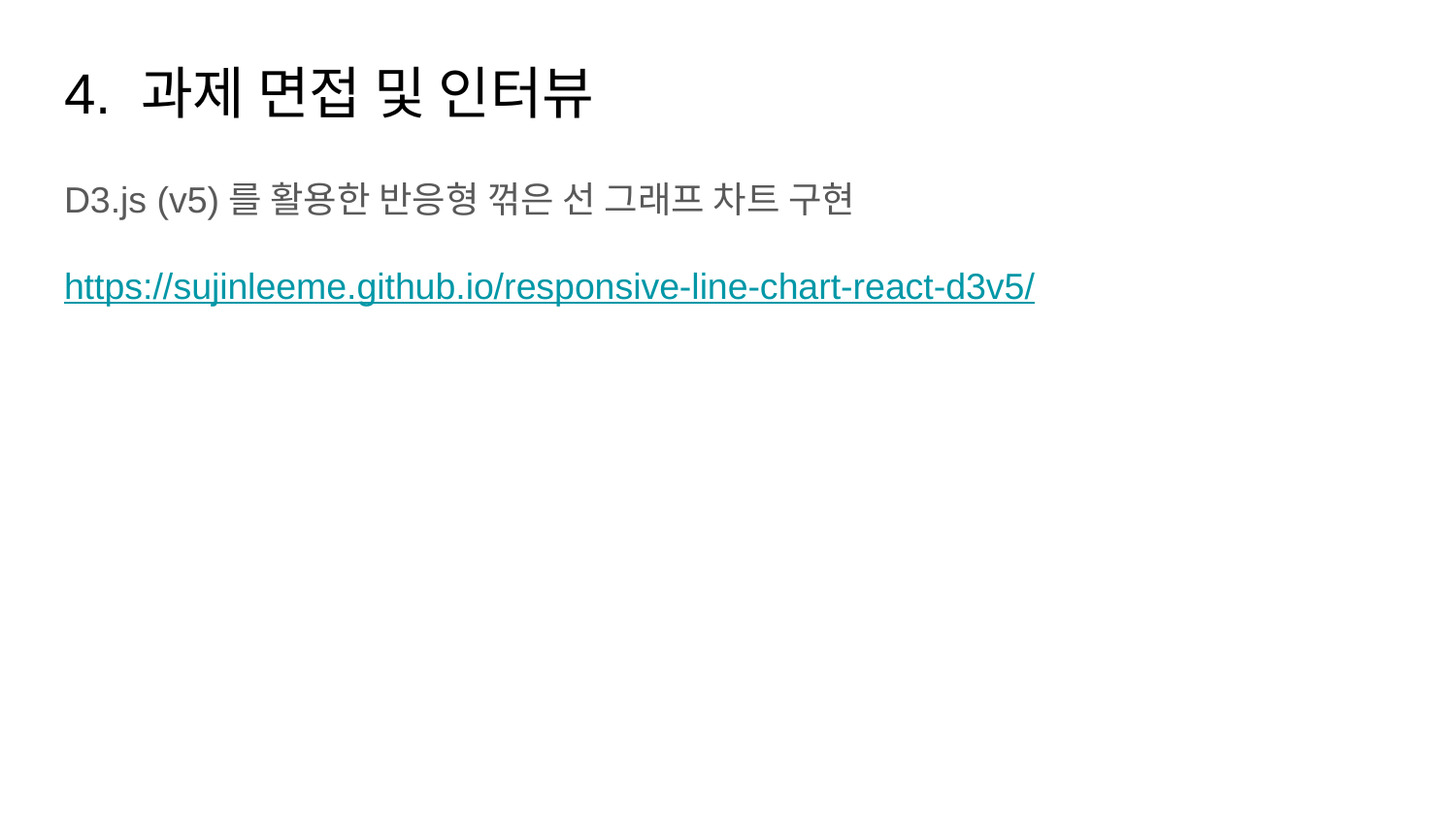

# 4. 과제 면접 및 인터뷰
https://sujinleeme.github.io/responsive-line-chart-react-d3v5/

D3.js (v5)를 활용한 반응형 꺾은 선 그래프 차트 구현